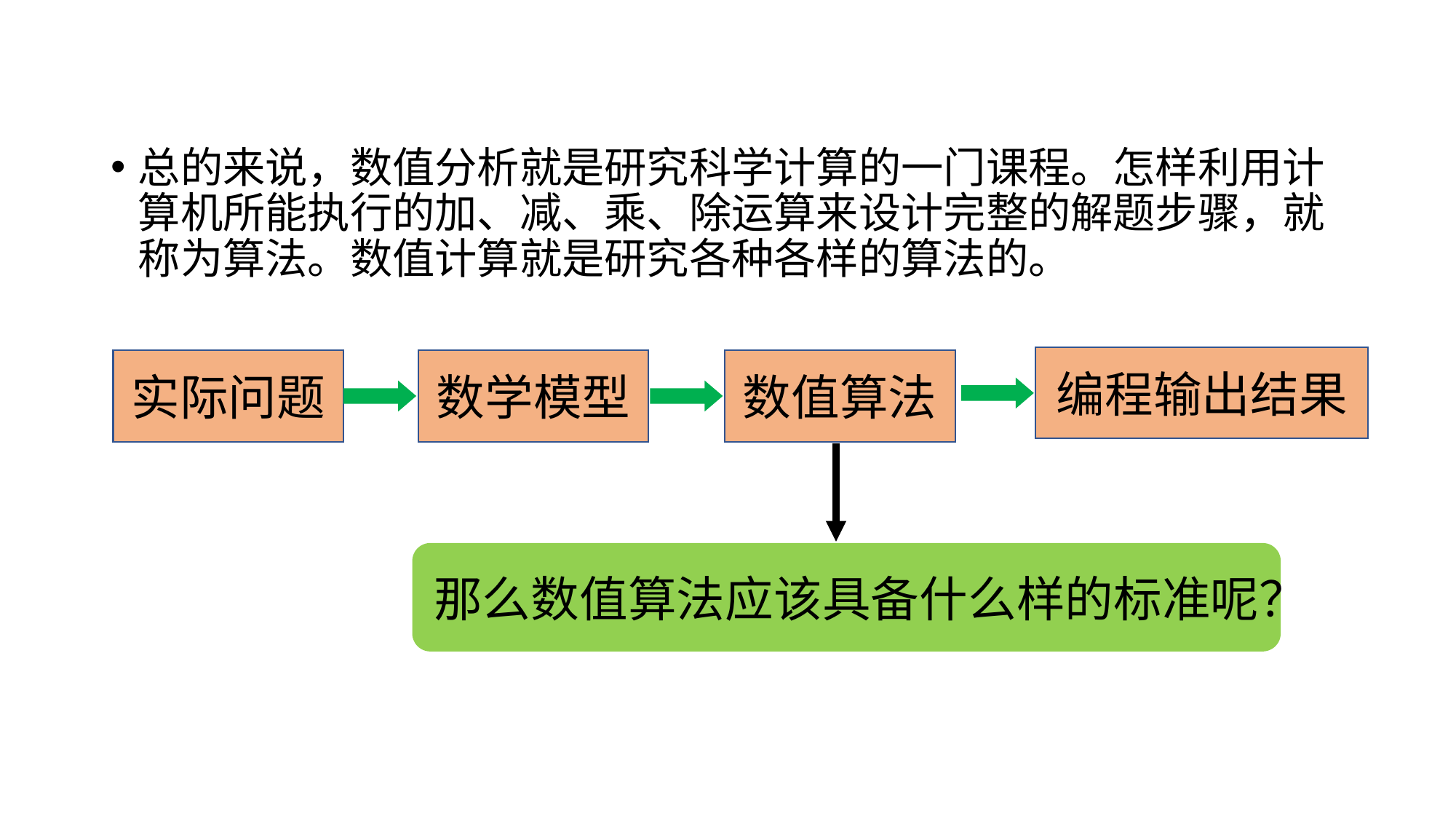

总的来说，数值分析就是研究科学计算的一门课程。怎样利用计算机所能执行的加、减、乘、除运算来设计完整的解题步骤，就称为算法。数值计算就是研究各种各样的算法的。
编程输出结果
实际问题
数学模型
数值算法

那么数值算法应该具备什么样的标准呢？